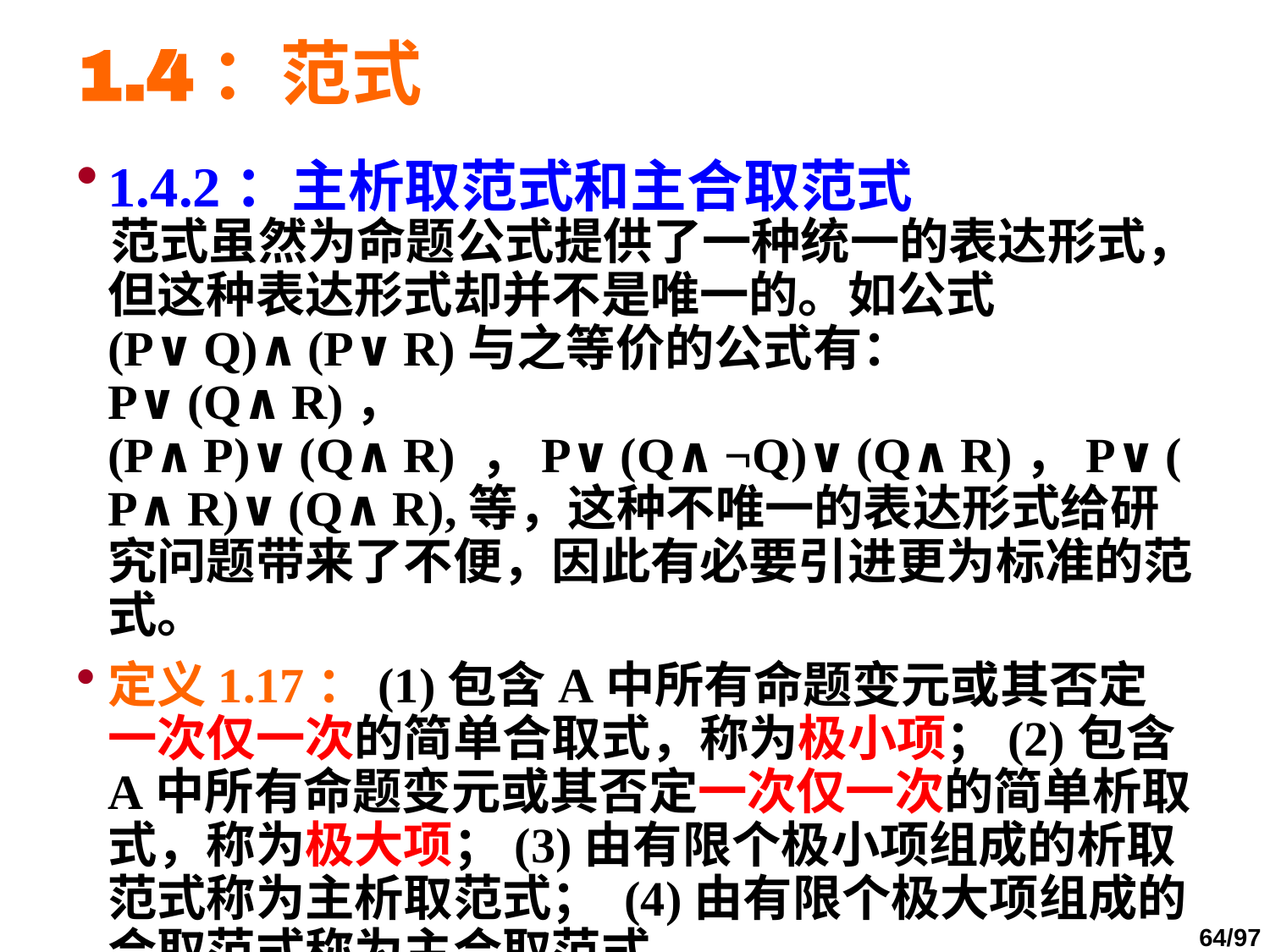

# 1.4：范式
1.4.2：主析取范式和主合取范式
  范式虽然为命题公式提供了一种统一的表达形式，但这种表达形式却并不是唯一的。如公式(P∨Q)∧(P∨R)与之等价的公式有：P∨(Q∧R)，(P∧P)∨(Q∧R) ，P∨(Q∧¬Q)∨(Q∧R)，P∨(P∧R)∨(Q∧R),等，这种不唯一的表达形式给研究问题带来了不便，因此有必要引进更为标准的范式。
定义1.17：(1)包含A中所有命题变元或其否定一次仅一次的简单合取式，称为极小项；(2)包含A中所有命题变元或其否定一次仅一次的简单析取式，称为极大项；(3)由有限个极小项组成的析取范式称为主析取范式； (4)由有限个极大项组成的合取范式称为主合取范式。